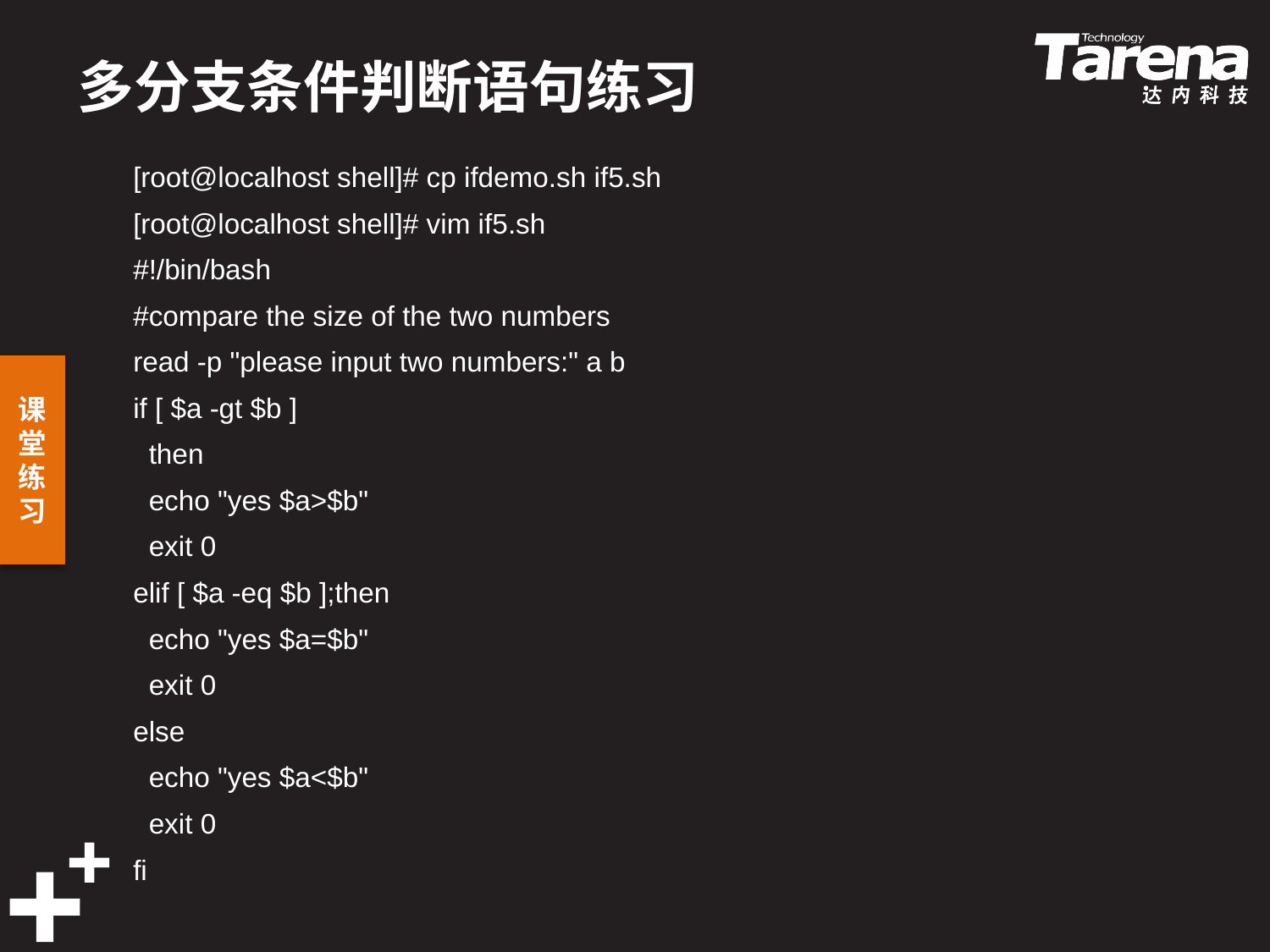

# 多分支条件判断语句练习
[root@localhost shell]# cp ifdemo.sh if5.sh
[root@localhost shell]# vim if5.sh
#!/bin/bash
#compare the size of the two numbers
read -p "please input two numbers:" a b
if [ $a -gt $b ]
  then
  echo "yes $a>$b"
  exit 0
elif [ $a -eq $b ];then
  echo "yes $a=$b"
  exit 0
else
  echo "yes $a<$b"
  exit 0
fi